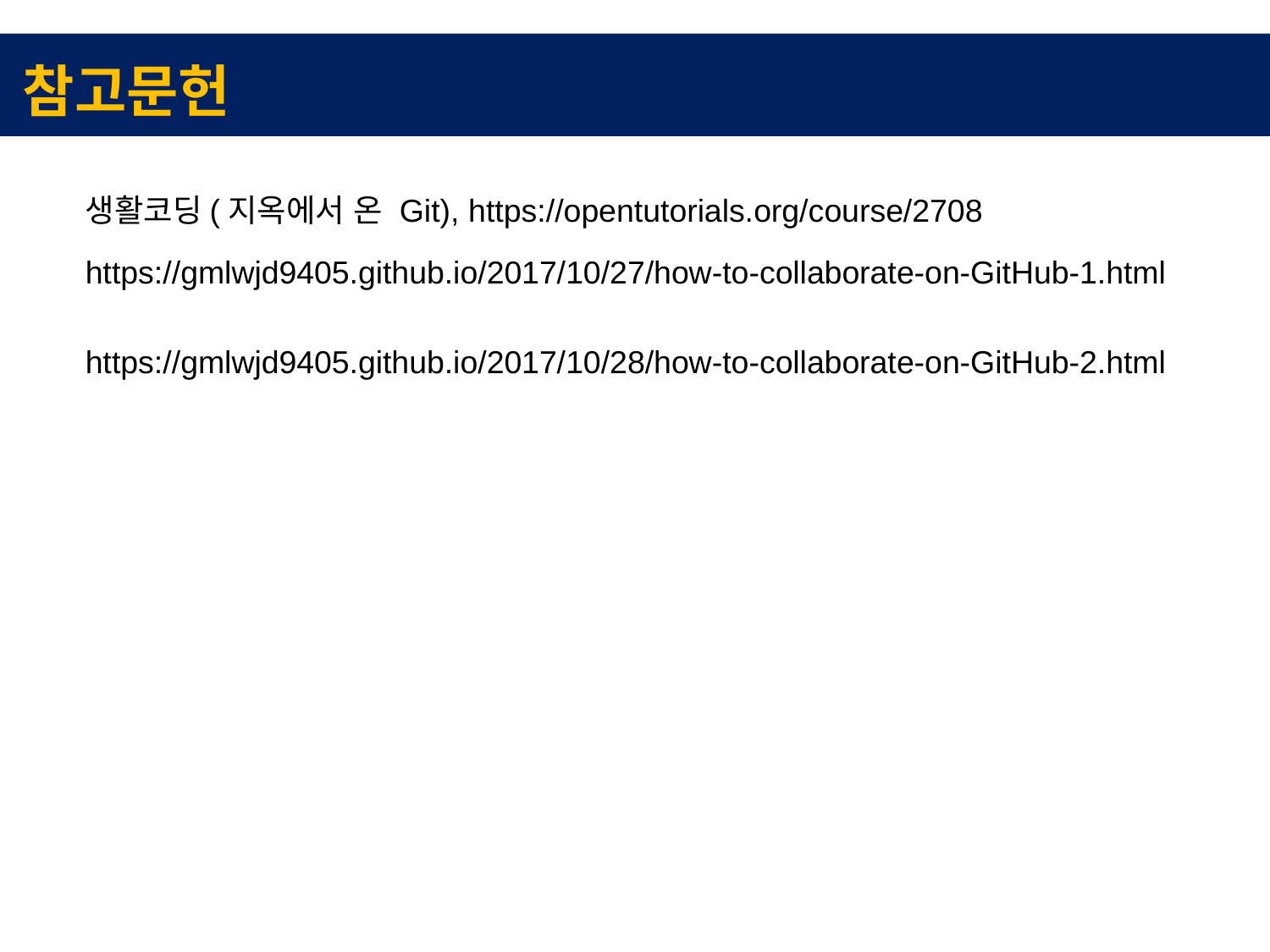

참고문헌
생활코딩(지옥에서 온 Git), https://opentutorials.org/course/2708
https://gmlwjd9405.github.io/2017/10/27/how-to-collaborate-on-GitHub-1.html
https://gmlwjd9405.github.io/2017/10/28/how-to-collaborate-on-GitHub-2.html